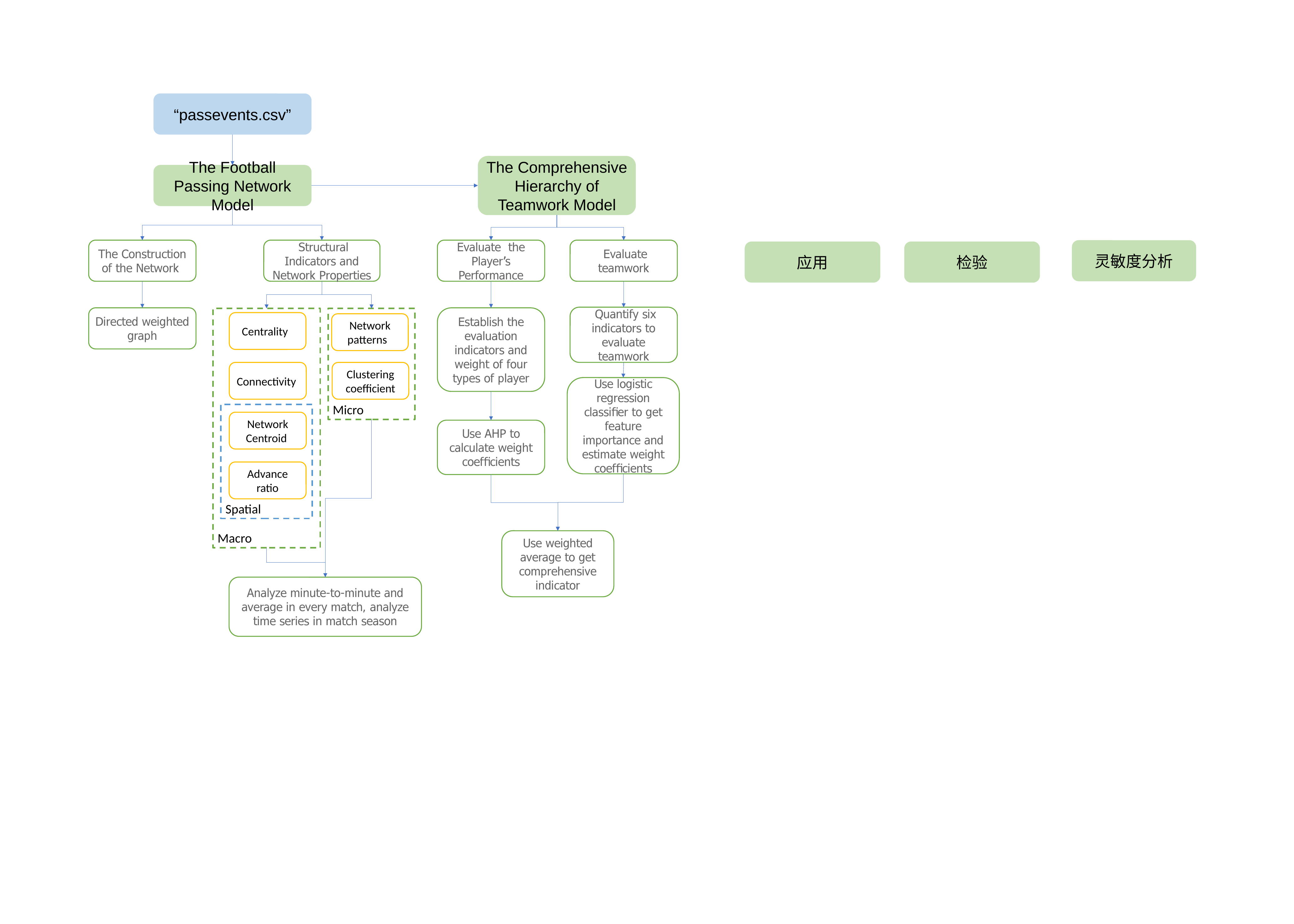

“passevents.csv”
The Comprehensive Hierarchy of Teamwork Model
The Football Passing Network Model
The Construction of the Network
 Structural Indicators and Network Properties
Evaluate  the Player’s Performance
 Evaluate teamwork
灵敏度分析
应用
检验
 Quantify six indicators to evaluate teamwork
Directed weighted graph
Establish the evaluation indicators and weight of four types of player

Micro

Macro
Centrality
Network patterns
Connectivity
Clustering coefficient
Use logistic regression classifier to get feature importance and estimate weight coefficients

Spatial
Network Centroid
Use AHP to calculate weight coefficients
Advance ratio
Use weighted average to get comprehensive indicator
Analyze minute-to-minute and average in every match, analyze time series in match season